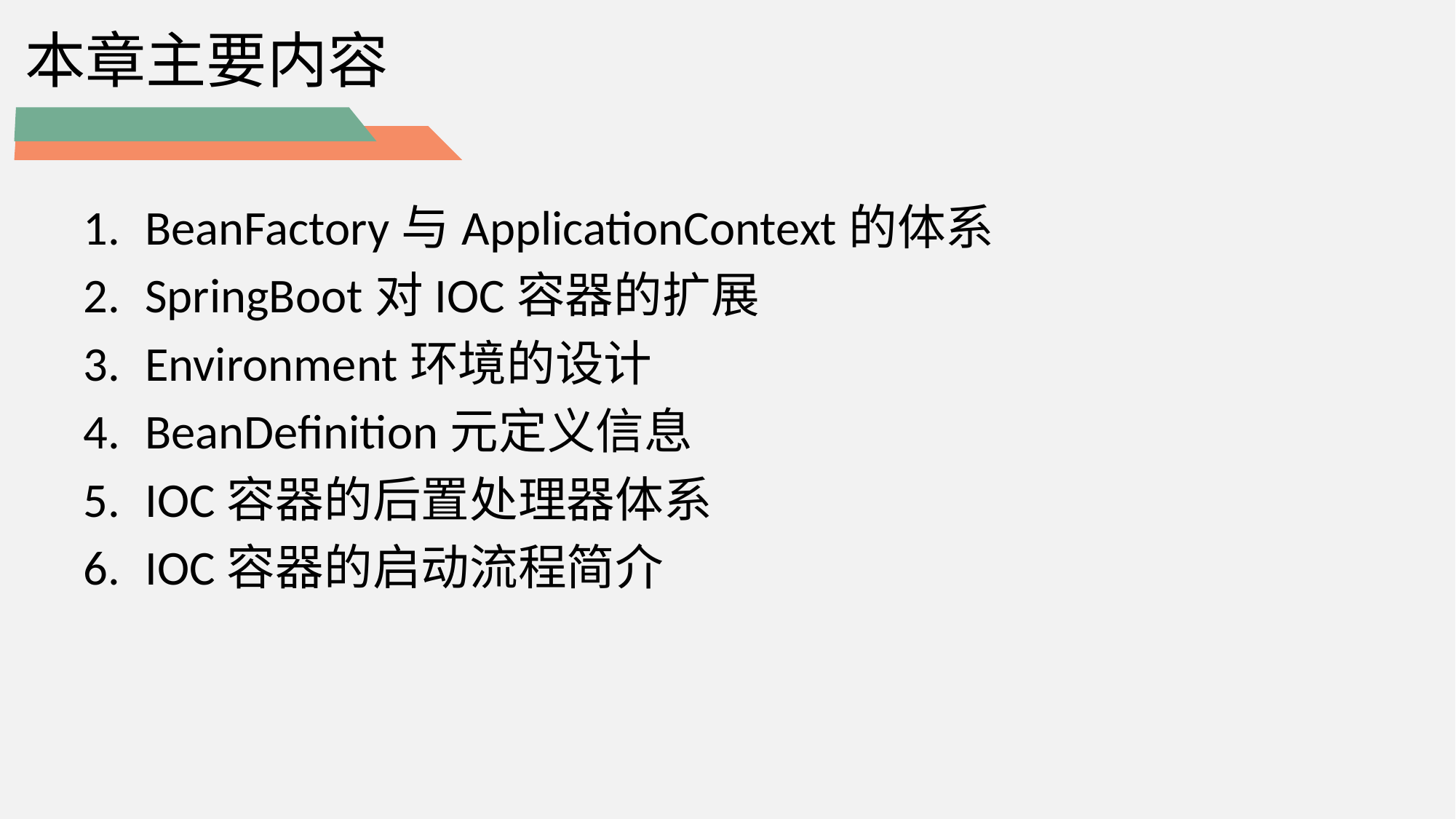

本章主要内容

BeanFactory与ApplicationContext的体系
SpringBoot对IOC容器的扩展
Environment环境的设计
BeanDefinition元定义信息
IOC容器的后置处理器体系
IOC容器的启动流程简介